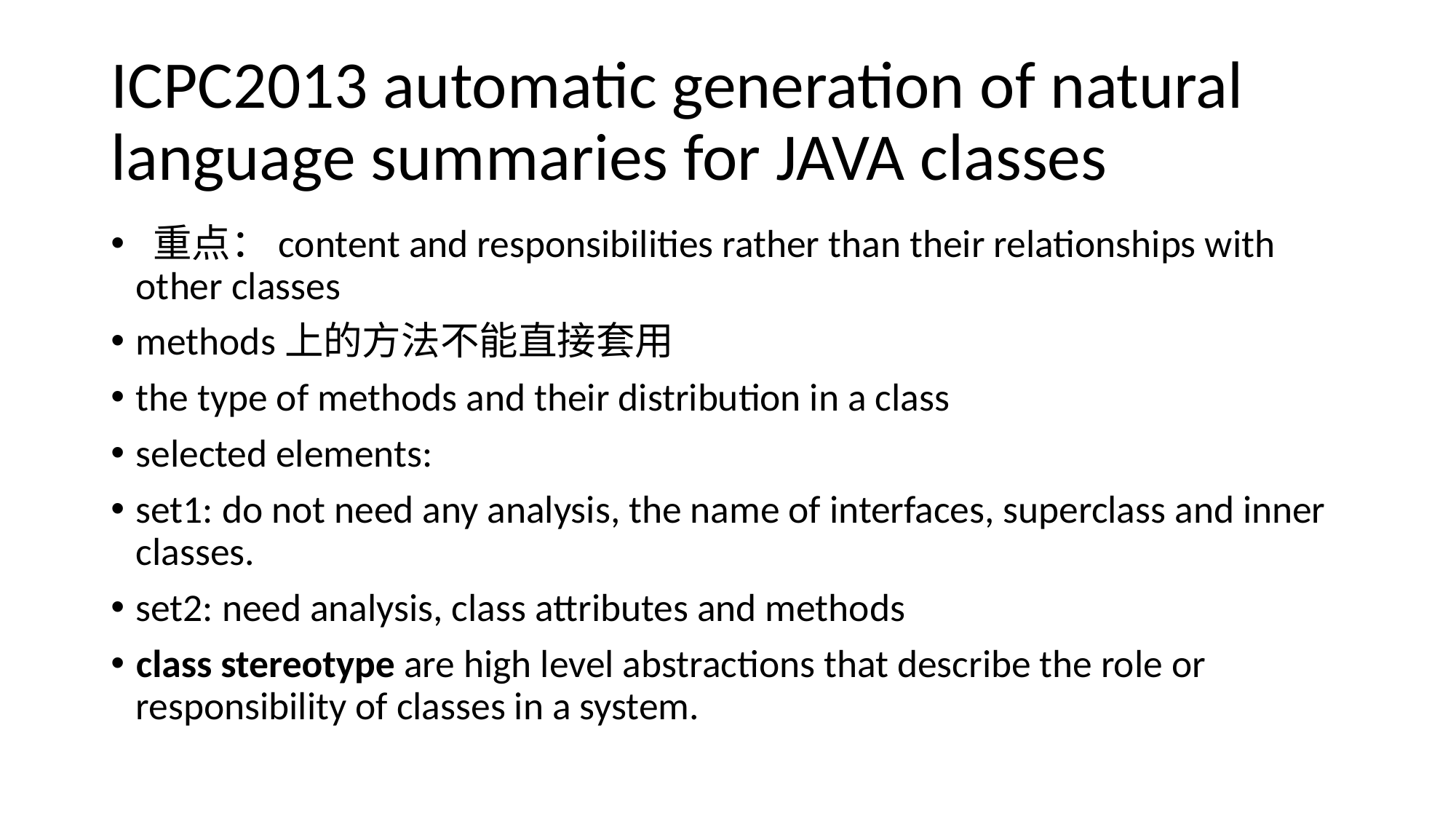

# ICPC2013 automatic generation of natural language summaries for JAVA classes
 重点：content and responsibilities rather than their relationships with other classes
methods上的方法不能直接套用
the type of methods and their distribution in a class
selected elements:
set1: do not need any analysis, the name of interfaces, superclass and inner classes.
set2: need analysis, class attributes and methods
class stereotype are high level abstractions that describe the role or responsibility of classes in a system.